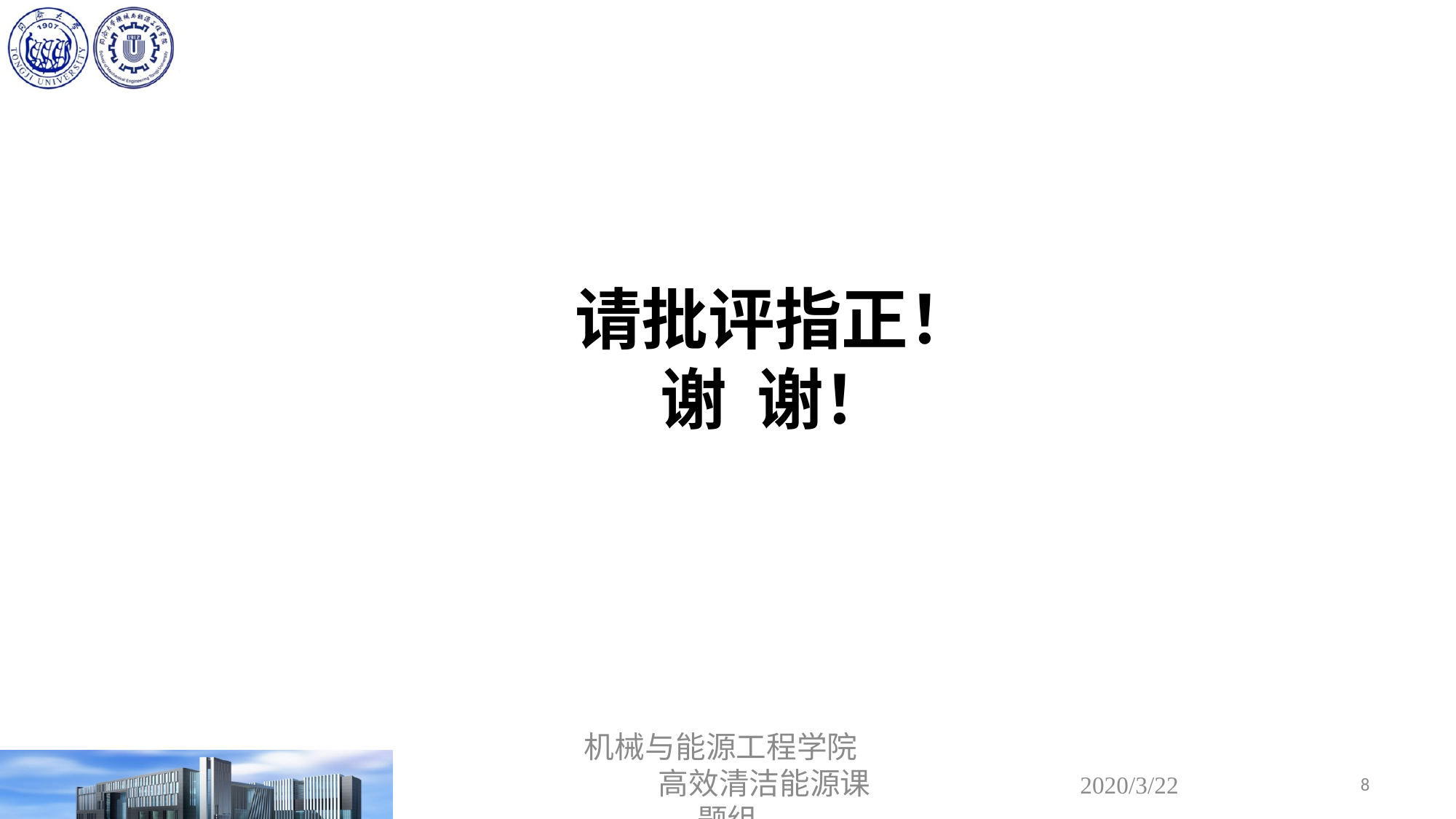

请批评指正！
谢  谢！
机械与能源工程学院              高效清洁能源课题组
2020/3/22
8